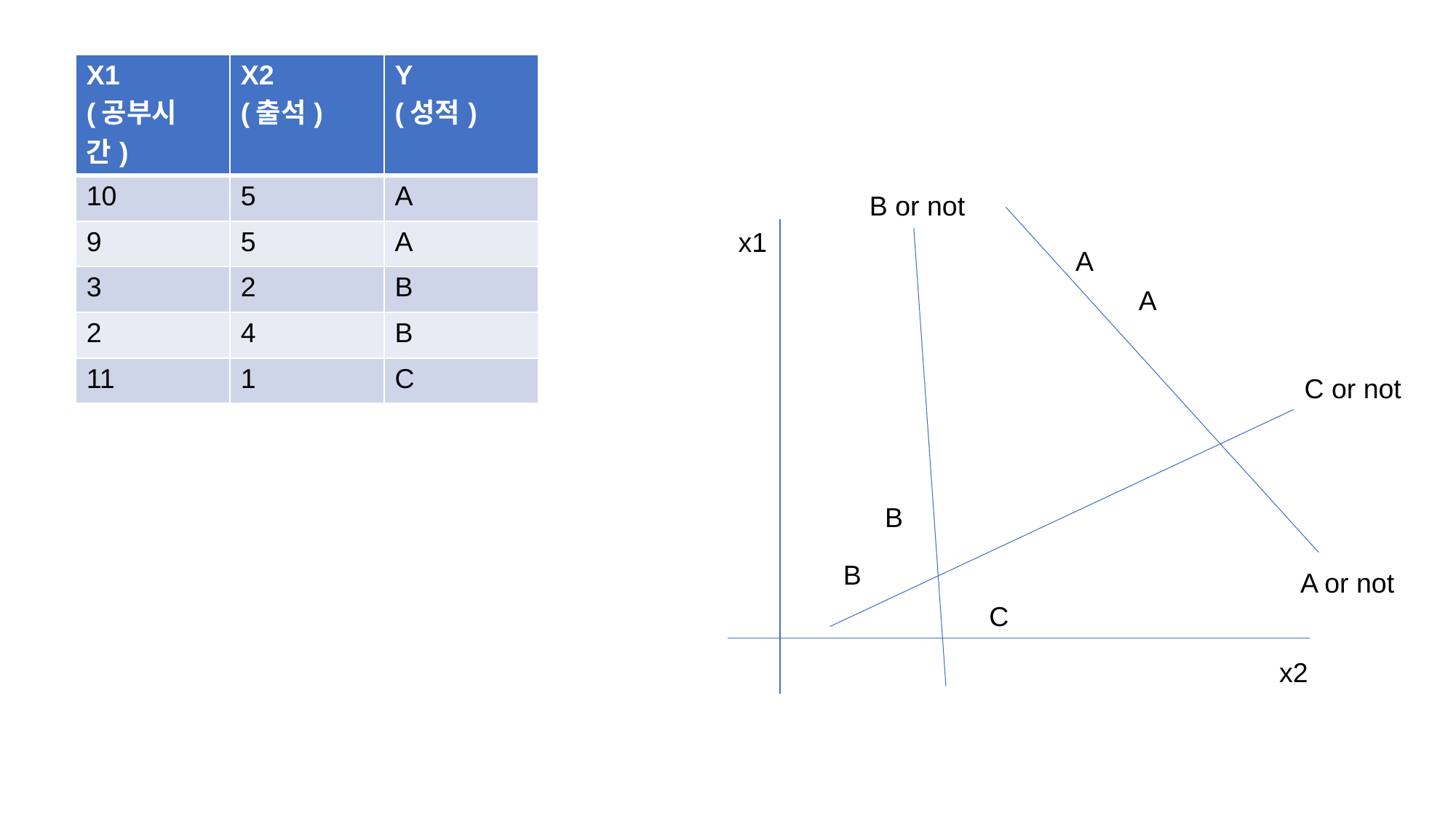

| X1 (공부시간) | X2 (출석) | Y (성적) |
| --- | --- | --- |
| 10 | 5 | A |
| 9 | 5 | A |
| 3 | 2 | B |
| 2 | 4 | B |
| 11 | 1 | C |
B or not
x1
A
A
C or not
B
B
A or not
C
x2